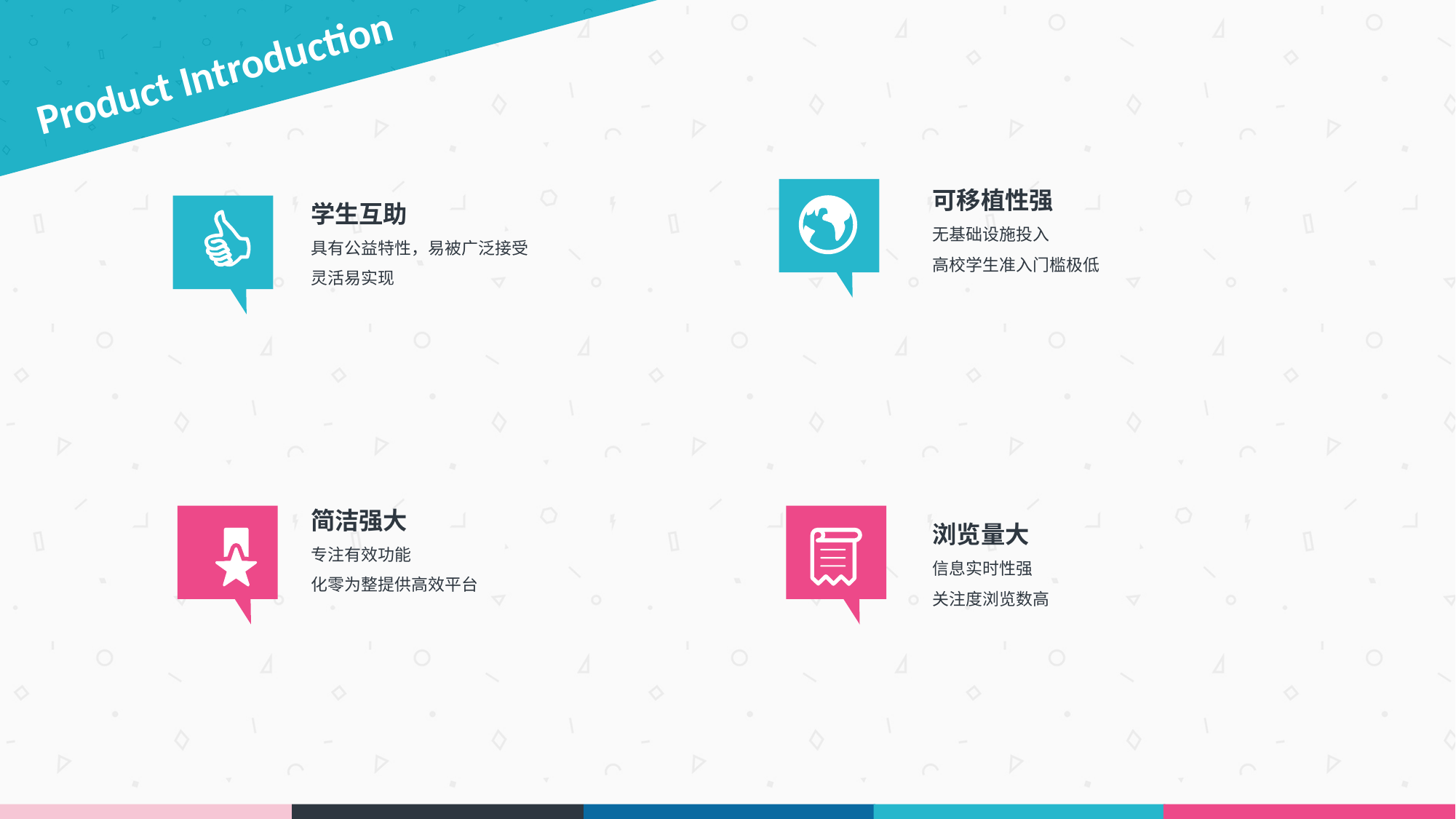

Product Introduction
可移植性强
无基础设施投入
高校学生准入门槛极低
学生互助
具有公益特性，易被广泛接受
灵活易实现

简洁强大
专注有效功能
化零为整提供高效平台

浏览量大
信息实时性强
关注度浏览数高